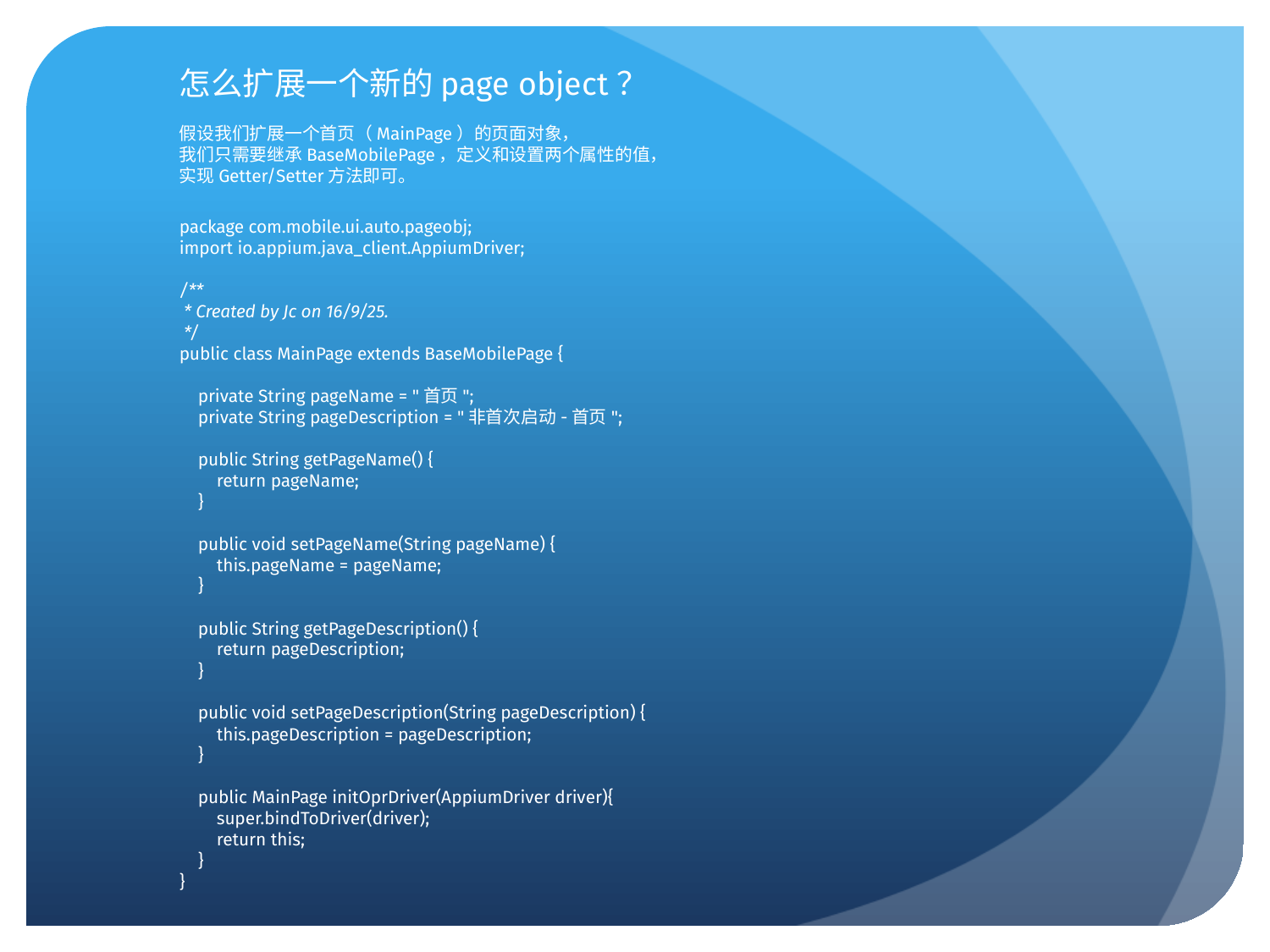

怎么扩展一个新的page object？

假设我们扩展一个首页（MainPage）的页面对象，
我们只需要继承BaseMobilePage，定义和设置两个属性的值，
实现Getter/Setter方法即可。

package com.mobile.ui.auto.pageobj;
import io.appium.java_client.AppiumDriver;
/**
 * Created by Jc on 16/9/25.
 */
public class MainPage extends BaseMobilePage {
    private String pageName = "首页";
    private String pageDescription = "非首次启动-首页";
    public String getPageName() {
        return pageName;
    }
    public void setPageName(String pageName) {
        this.pageName = pageName;
    }
    public String getPageDescription() {
        return pageDescription;
    }
    public void setPageDescription(String pageDescription) {
        this.pageDescription = pageDescription;
    }
    public MainPage initOprDriver(AppiumDriver driver){
        super.bindToDriver(driver);
        return this;
    }
}